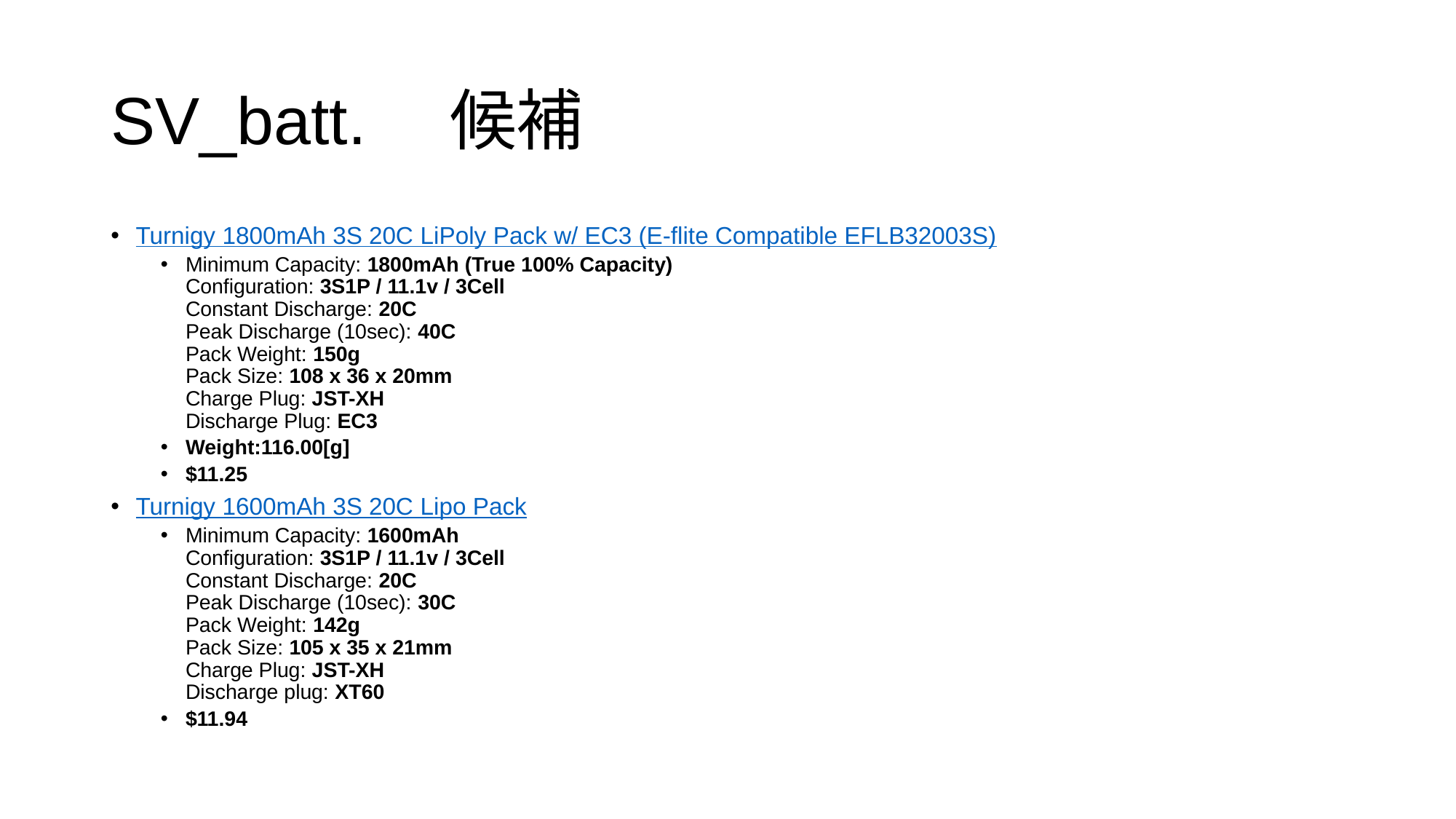

# SV_batt.　候補
Turnigy 1800mAh 3S 20C LiPoly Pack w/ EC3 (E-flite Compatible EFLB32003S)
Minimum Capacity: 1800mAh (True 100% Capacity)
Configuration: 3S1P / 11.1v / 3Cell
Constant Discharge: 20C
Peak Discharge (10sec): 40C
Pack Weight: 150g
Pack Size: 108 x 36 x 20mm
Charge Plug: JST-XH
Discharge Plug: EC3
Weight:116.00[g]
$11.25
Turnigy 1600mAh 3S 20C Lipo Pack
Minimum Capacity: 1600mAh
Configuration: 3S1P / 11.1v / 3Cell
Constant Discharge: 20C
Peak Discharge (10sec): 30C
Pack Weight: 142g
Pack Size: 105 x 35 x 21mm
Charge Plug: JST-XH
Discharge plug: XT60
$11.94